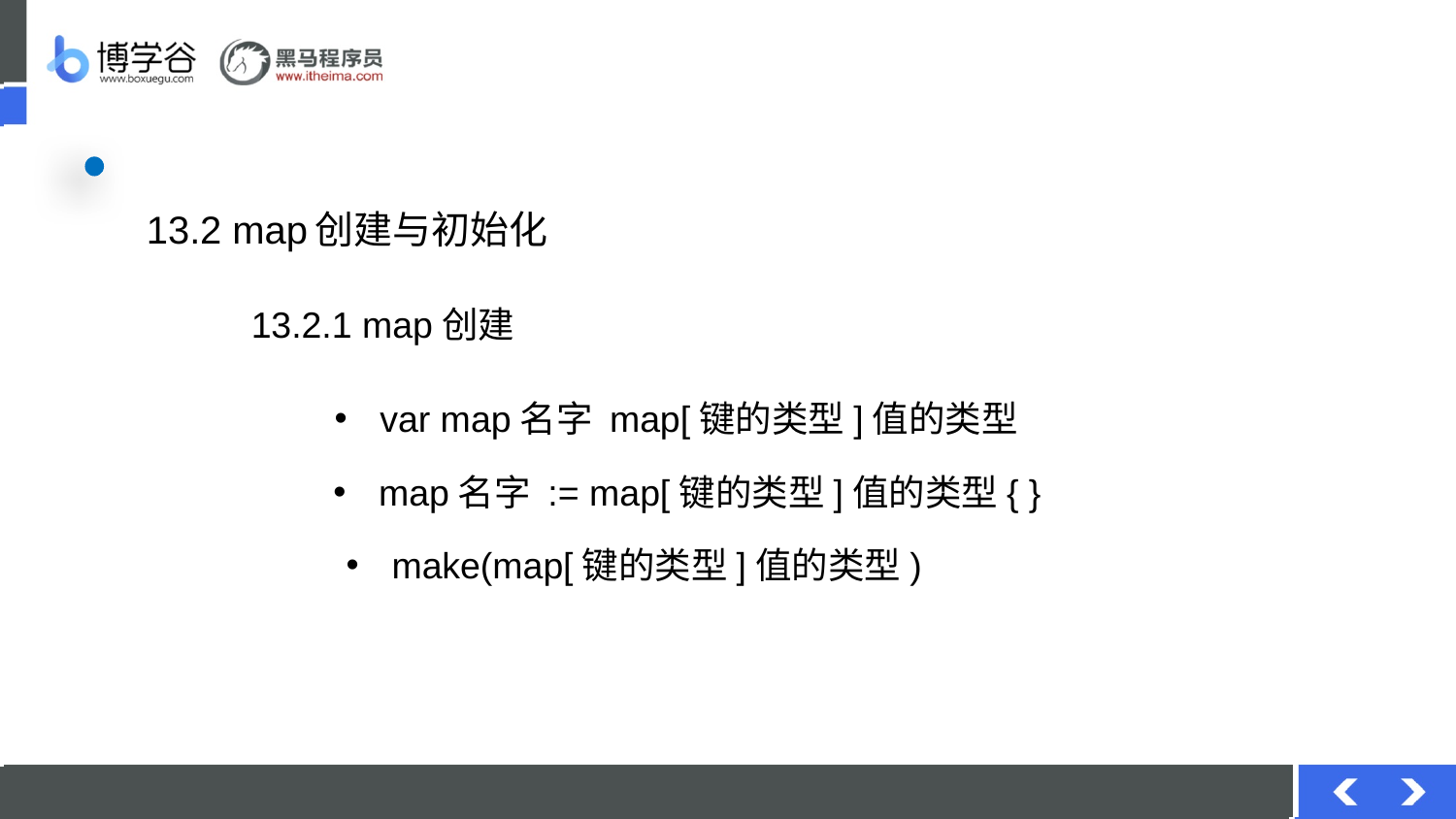

# 13.2 map创建与初始化
13.2.1 map创建
var map名字 map[键的类型]值的类型
map名字 := map[键的类型]值的类型{ }
make(map[键的类型]值的类型)